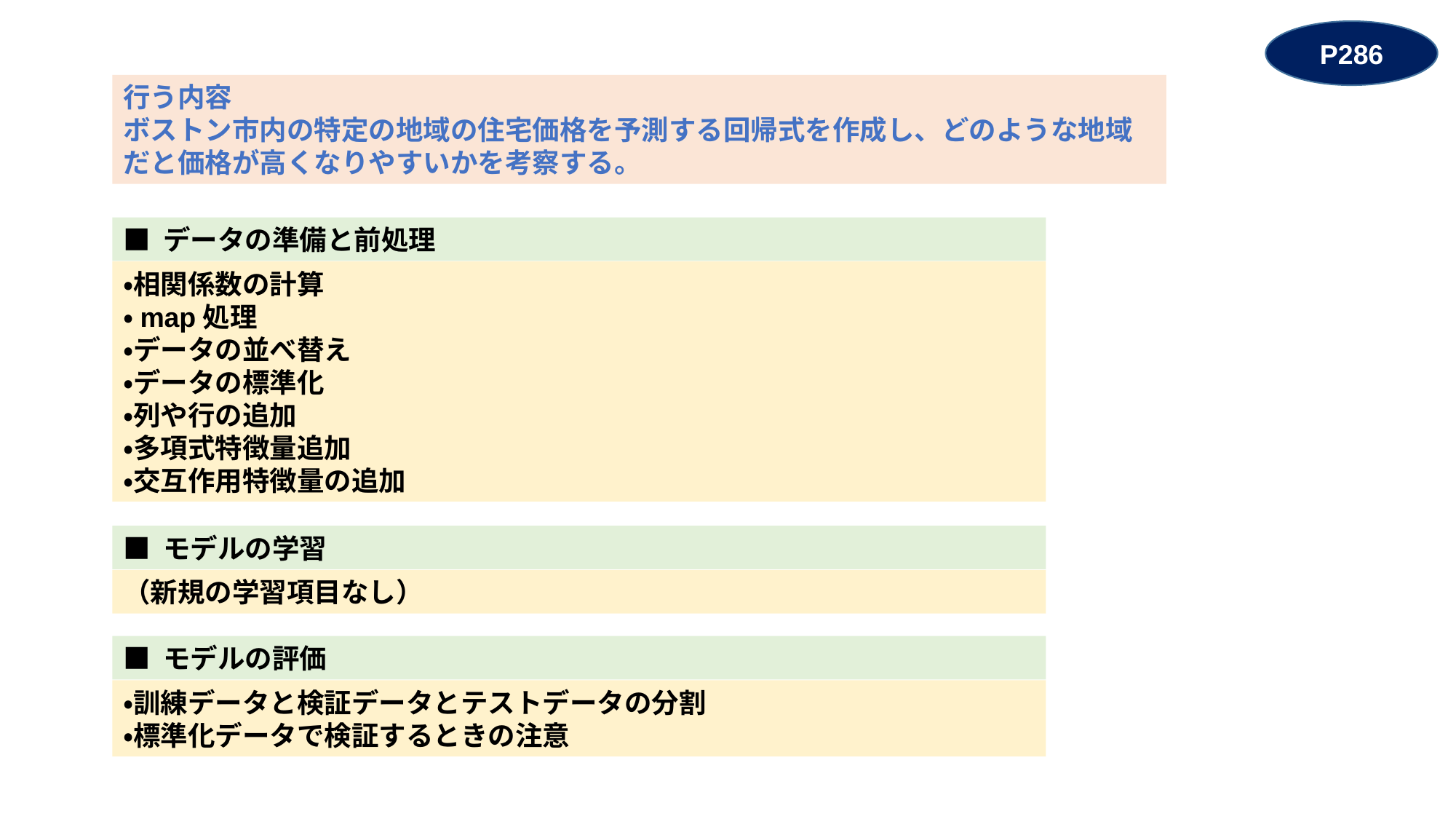

P286
行う内容
ボストン市内の特定の地域の住宅価格を予測する回帰式を作成し、どのような地域だと価格が高くなりやすいかを考察する。
■ データの準備と前処理
・相関係数の計算
・map処理
・データの並べ替え
・データの標準化
・列や行の追加
・多項式特徴量追加
・交互作用特徴量の追加
■ モデルの学習
（新規の学習項目なし）
■ モデルの評価
・訓練データと検証データとテストデータの分割
・標準化データで検証するときの注意